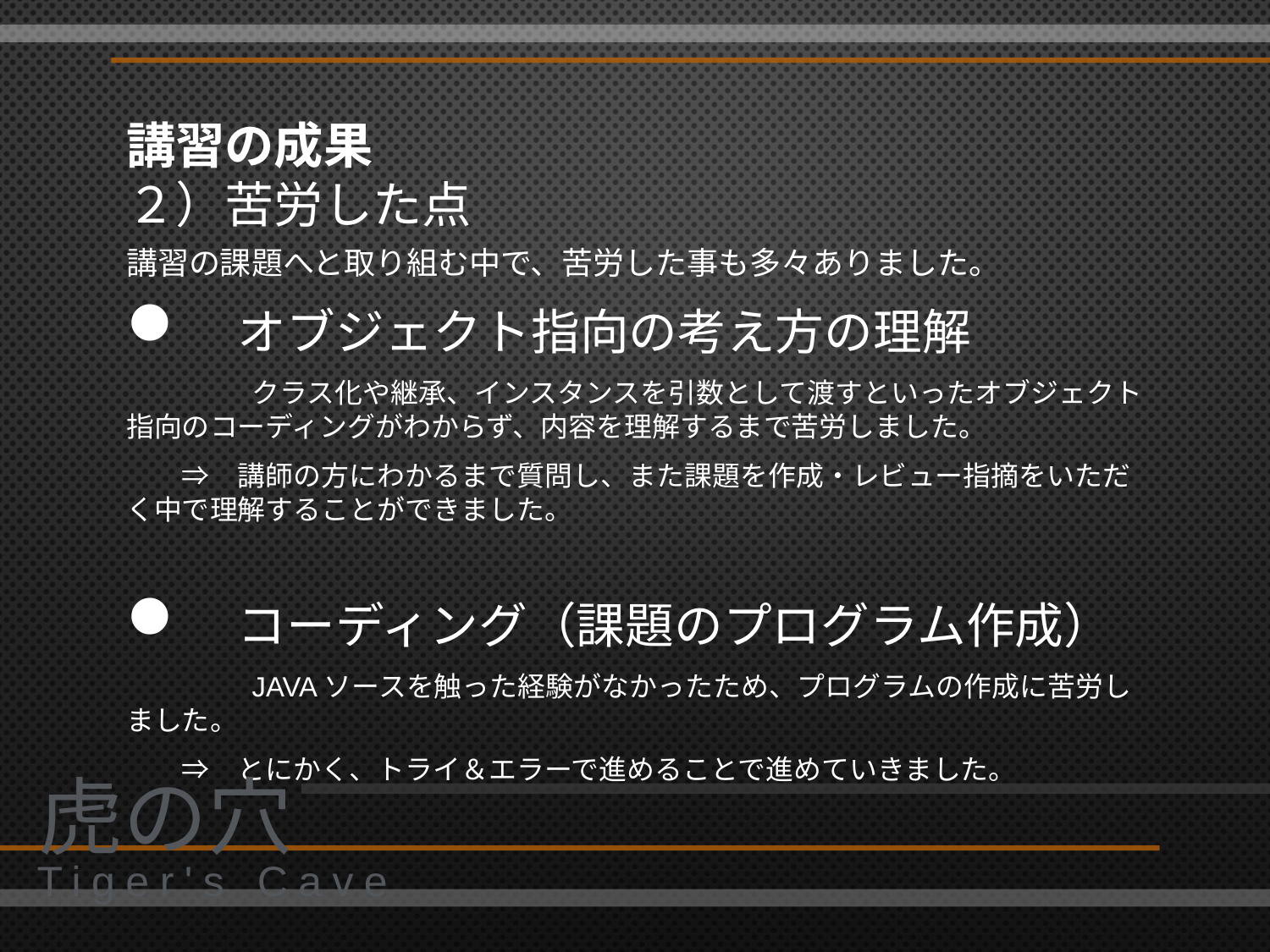

# 講習の成果 ２）苦労した点
講習の課題へと取り組む中で、苦労した事も多々ありました。
　オブジェクト指向の考え方の理解
	クラス化や継承、インスタンスを引数として渡すといったオブジェクト指向のコーディングがわからず、内容を理解するまで苦労しました。
　　⇒　講師の方にわかるまで質問し、また課題を作成・レビュー指摘をいただく中で理解することができました。

　コーディング（課題のプログラム作成）
	JAVAソースを触った経験がなかったため、プログラムの作成に苦労しました。
　　⇒　とにかく、トライ＆エラーで進めることで進めていきました。
虎の穴
Tiger's Cave